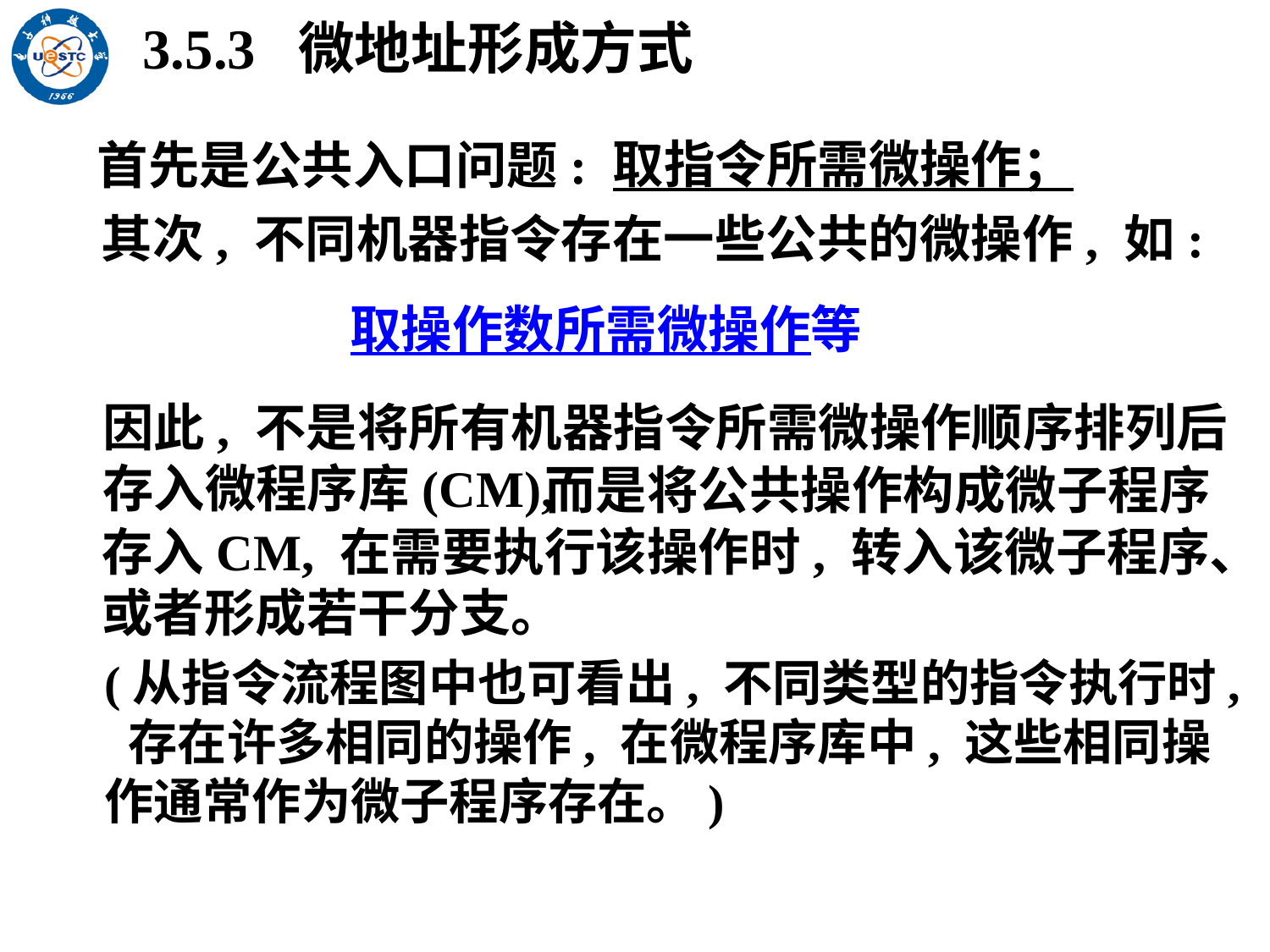

3.5.3  微地址形成方式
取指令所需微操作；
首先是公共入口问题:
其次, 不同机器指令存在一些公共的微操作, 如:
取操作数所需微操作等
因此, 不是将所有机器指令所需微操作顺序排列后存入微程序库(CM),
                                     而是将公共操作构成微子程序存入CM, 在需要执行该操作时, 转入该微子程序、或者形成若干分支。
(从指令流程图中也可看出, 不同类型的指令执行时, 存在许多相同的操作, 在微程序库中, 这些相同操作通常作为微子程序存在。)